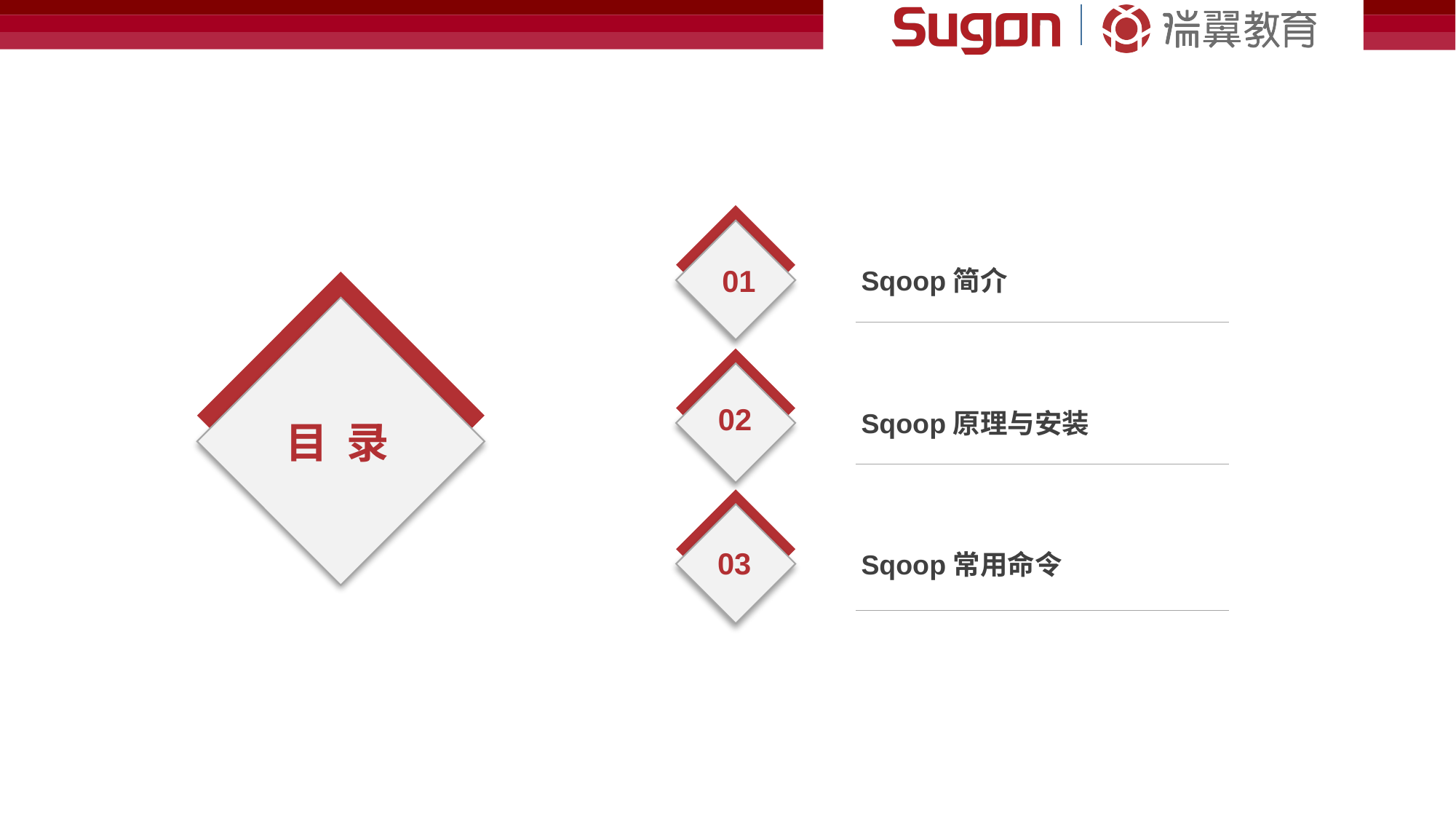

01
Sqoop简介

02
Sqoop原理与安装
目  录

03
Sqoop常用命令